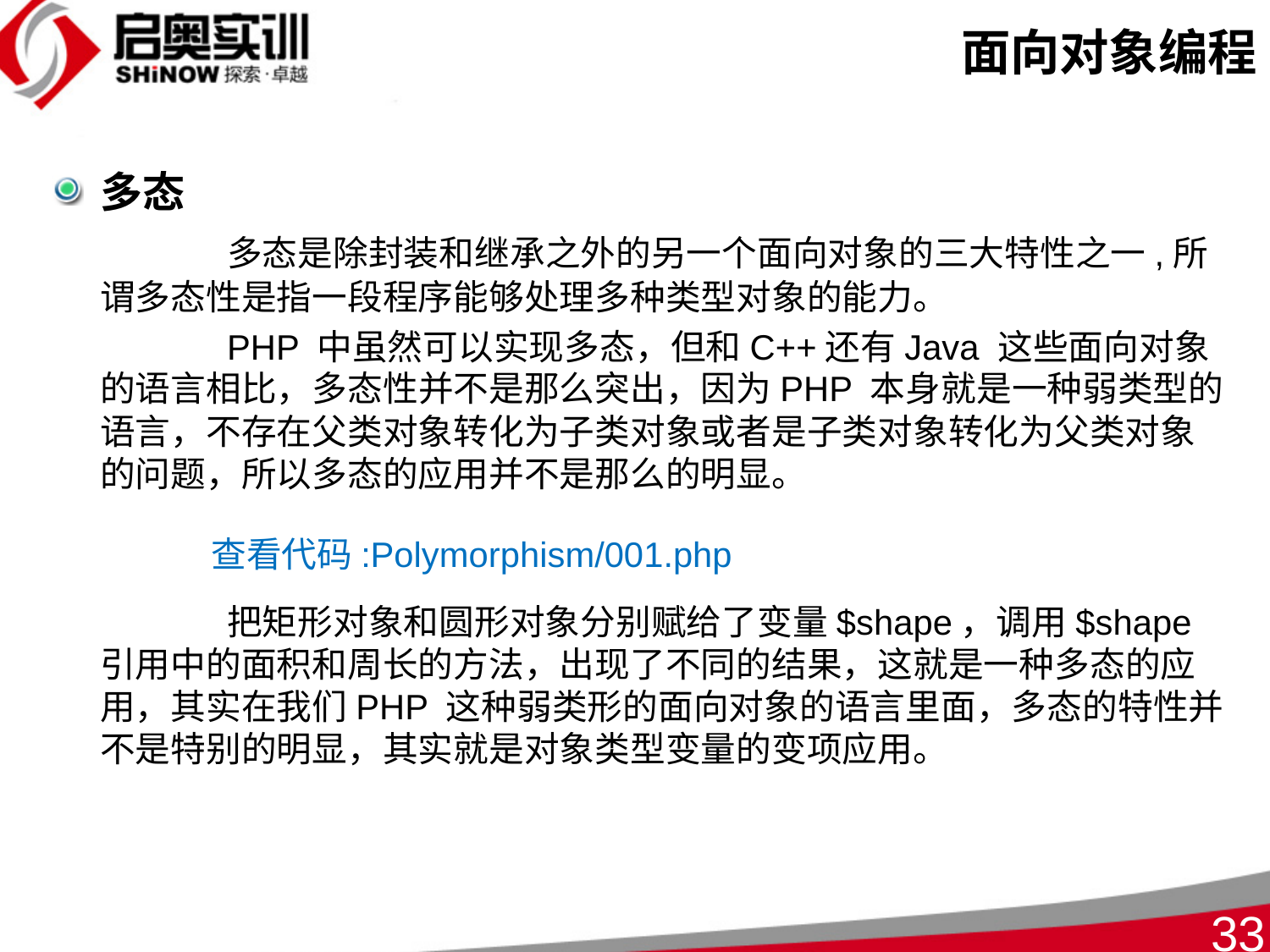

# 面向对象编程
多态
		多态是除封装和继承之外的另一个面向对象的三大特性之一,所谓多态性是指一段程序能够处理多种类型对象的能力。
		PHP 中虽然可以实现多态，但和C++还有Java 这些面向对象的语言相比，多态性并不是那么突出，因为PHP 本身就是一种弱类型的语言，不存在父类对象转化为子类对象或者是子类对象转化为父类对象的问题，所以多态的应用并不是那么的明显。

		把矩形对象和圆形对象分别赋给了变量$shape，调用$shape 引用中的面积和周长的方法，出现了不同的结果，这就是一种多态的应用，其实在我们PHP 这种弱类形的面向对象的语言里面，多态的特性并不是特别的明显，其实就是对象类型变量的变项应用。
查看代码:Polymorphism/001.php
33